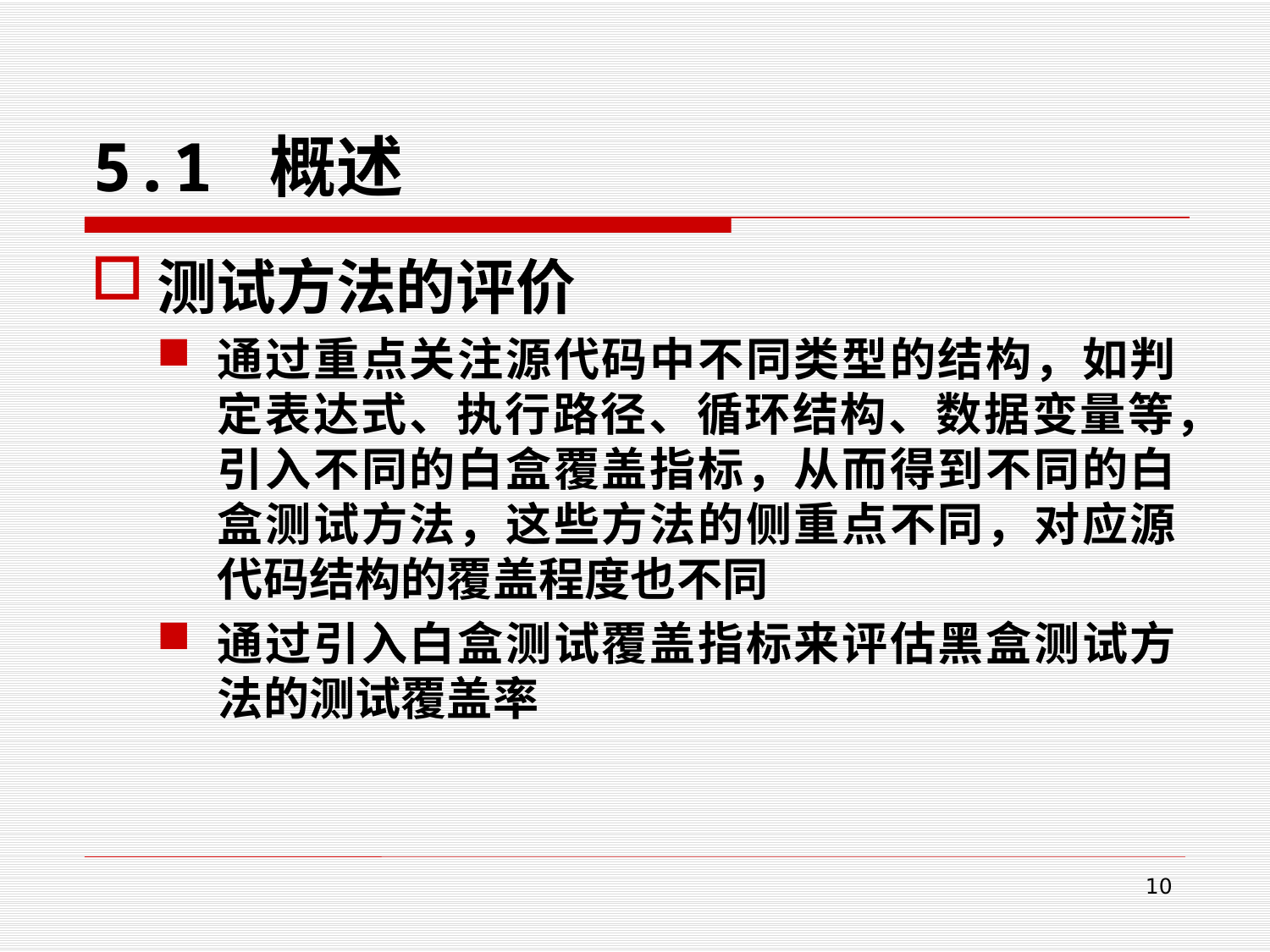

# 5.1 概述
测试方法的评价
通过重点关注源代码中不同类型的结构，如判定表达式、执行路径、循环结构、数据变量等，引入不同的白盒覆盖指标，从而得到不同的白盒测试方法，这些方法的侧重点不同，对应源代码结构的覆盖程度也不同
通过引入白盒测试覆盖指标来评估黑盒测试方法的测试覆盖率
10